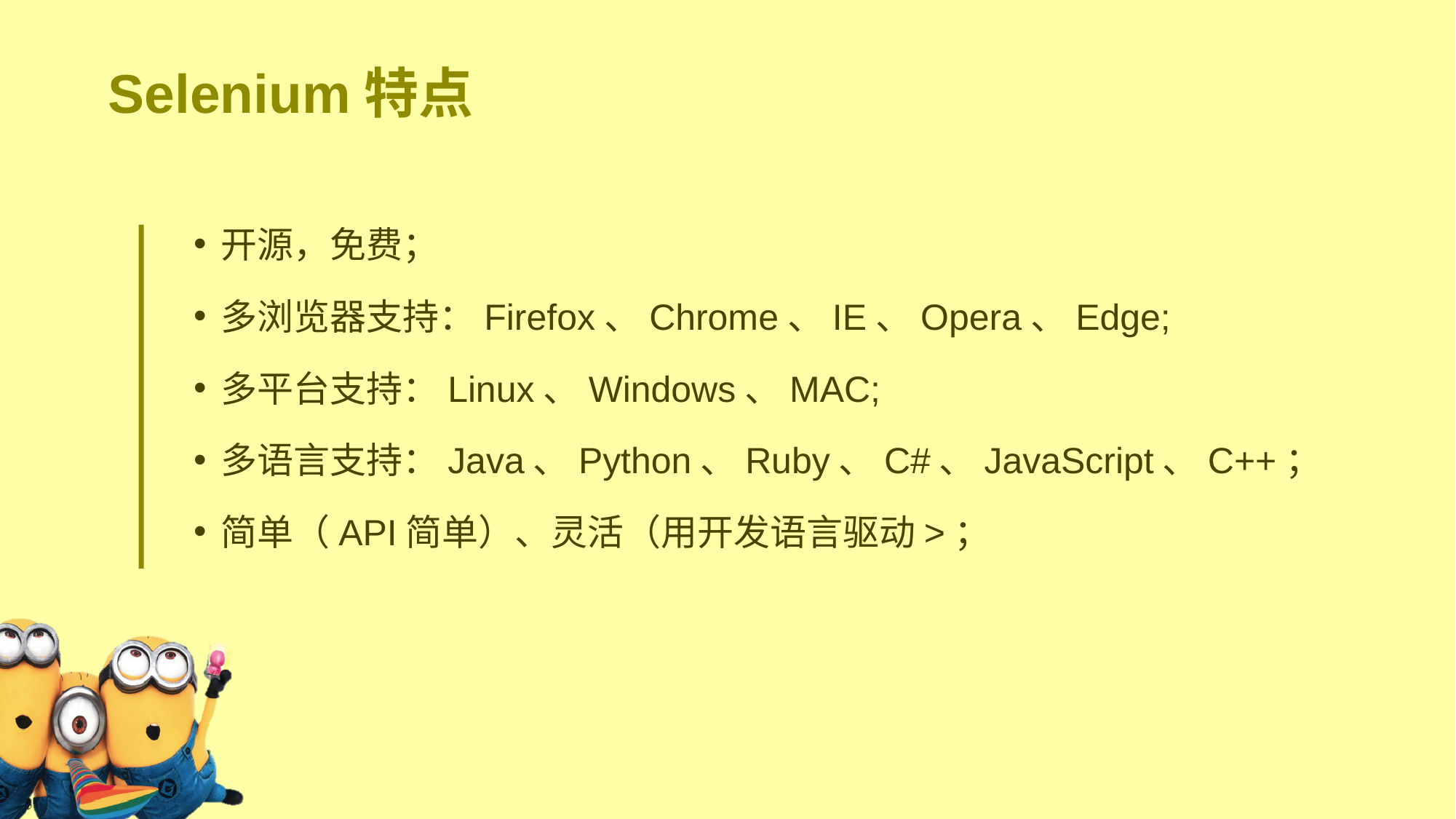

# Selenium特点
开源，免费；
多浏览器支持：Firefox、Chrome、IE、Opera、Edge;
多平台支持：Linux、Windows、MAC;
多语言支持：Java、Python、Ruby、C#、JavaScript、C++；
简单（API简单）、灵活（用开发语言驱动>；